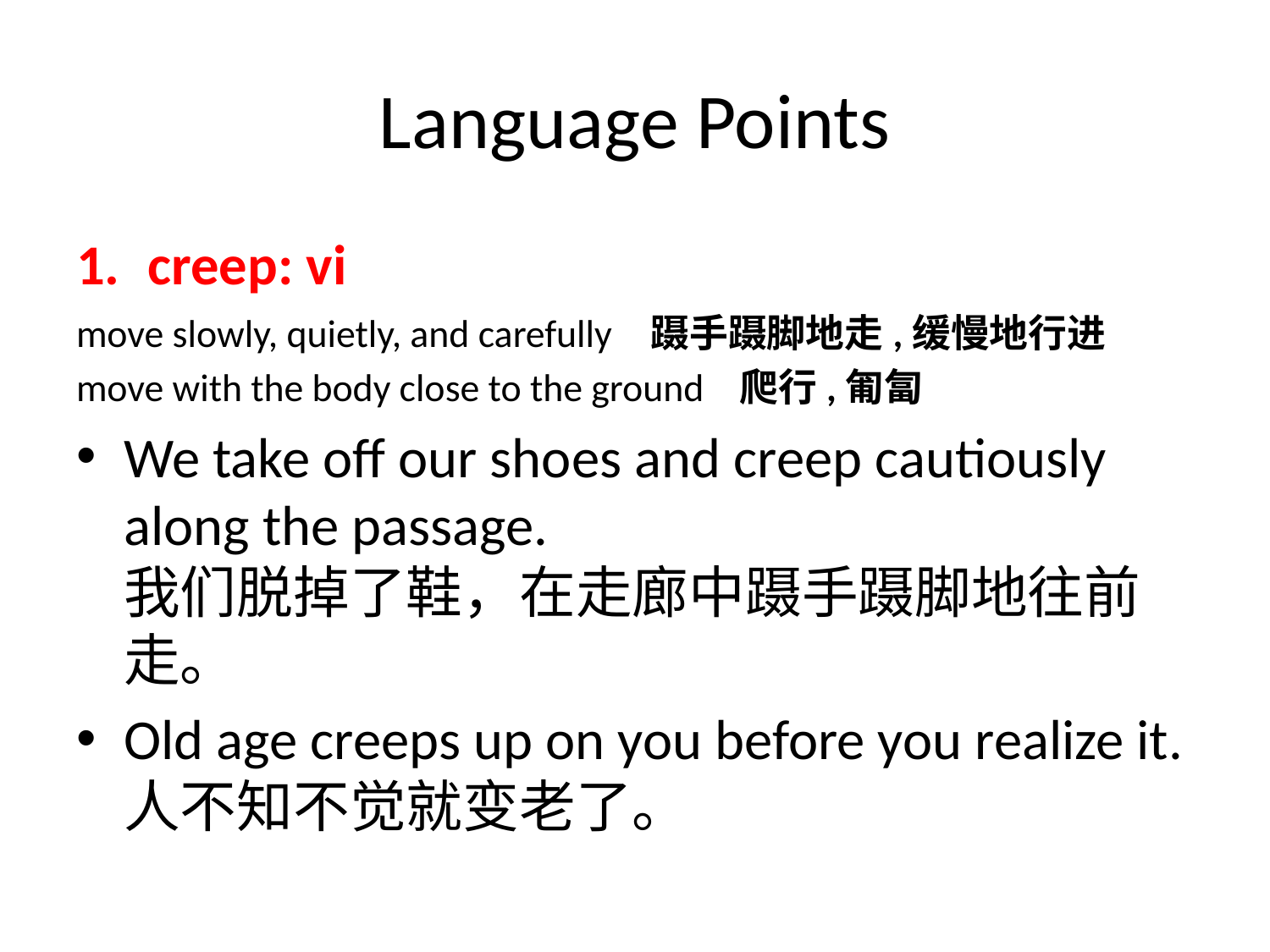

# Language Points
creep: vi
move slowly, quietly, and carefully   蹑手蹑脚地走,缓慢地行进
move with the body close to the ground   爬行,匍匐
We take off our shoes and creep cautiously along the passage.
我们脱掉了鞋，在走廊中蹑手蹑脚地往前走。
Old age creeps up on you before you realize it.
人不知不觉就变老了。